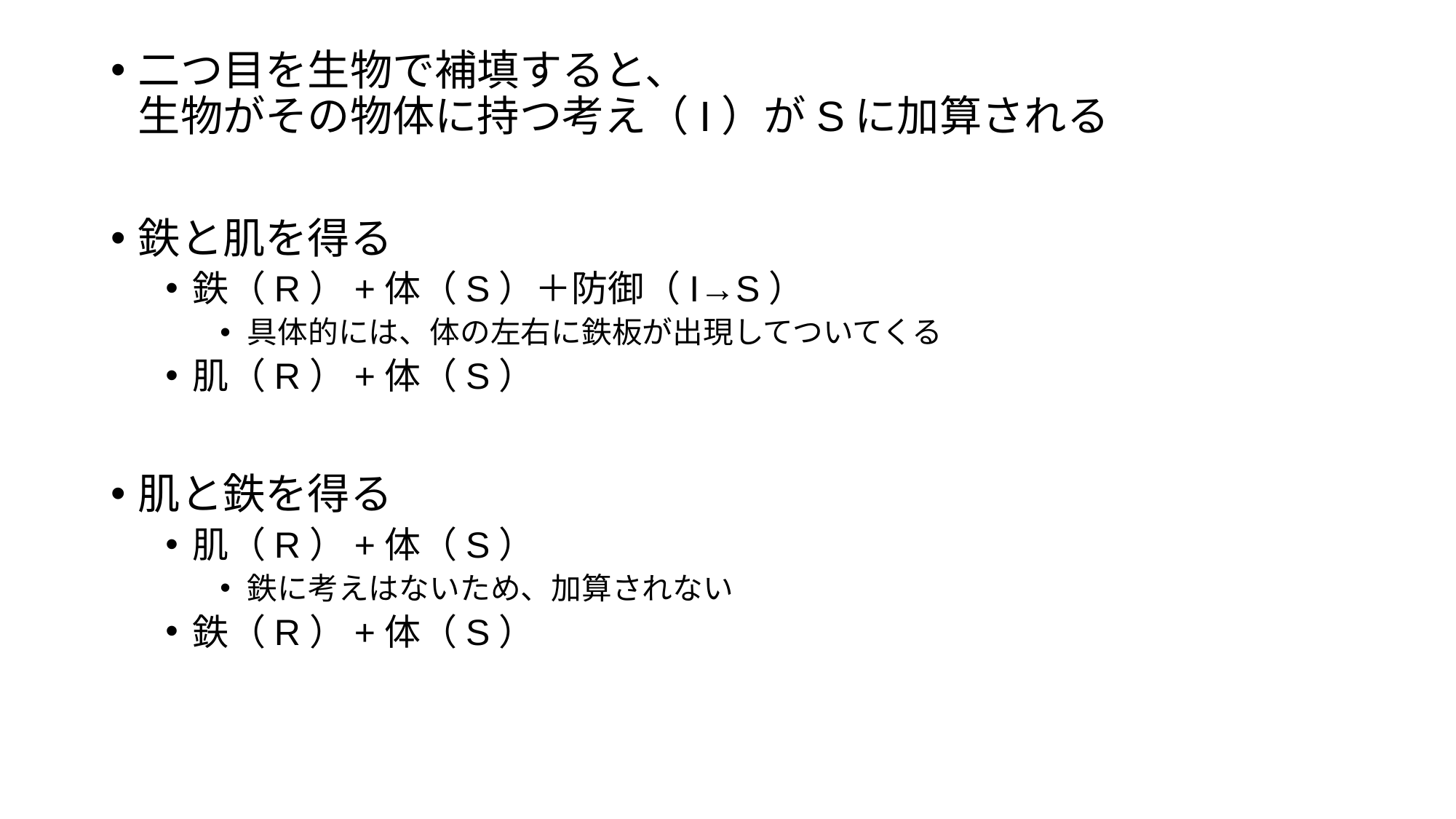

二つ目を生物で補填すると、
生物がその物体に持つ考え（I）がSに加算される

鉄と肌を得る
鉄（R）+体（S）＋防御（I→S）
具体的には、体の左右に鉄板が出現してついてくる
肌（R）+体（S）

肌と鉄を得る
肌（R）+体（S）
鉄に考えはないため、加算されない
鉄（R）+体（S）